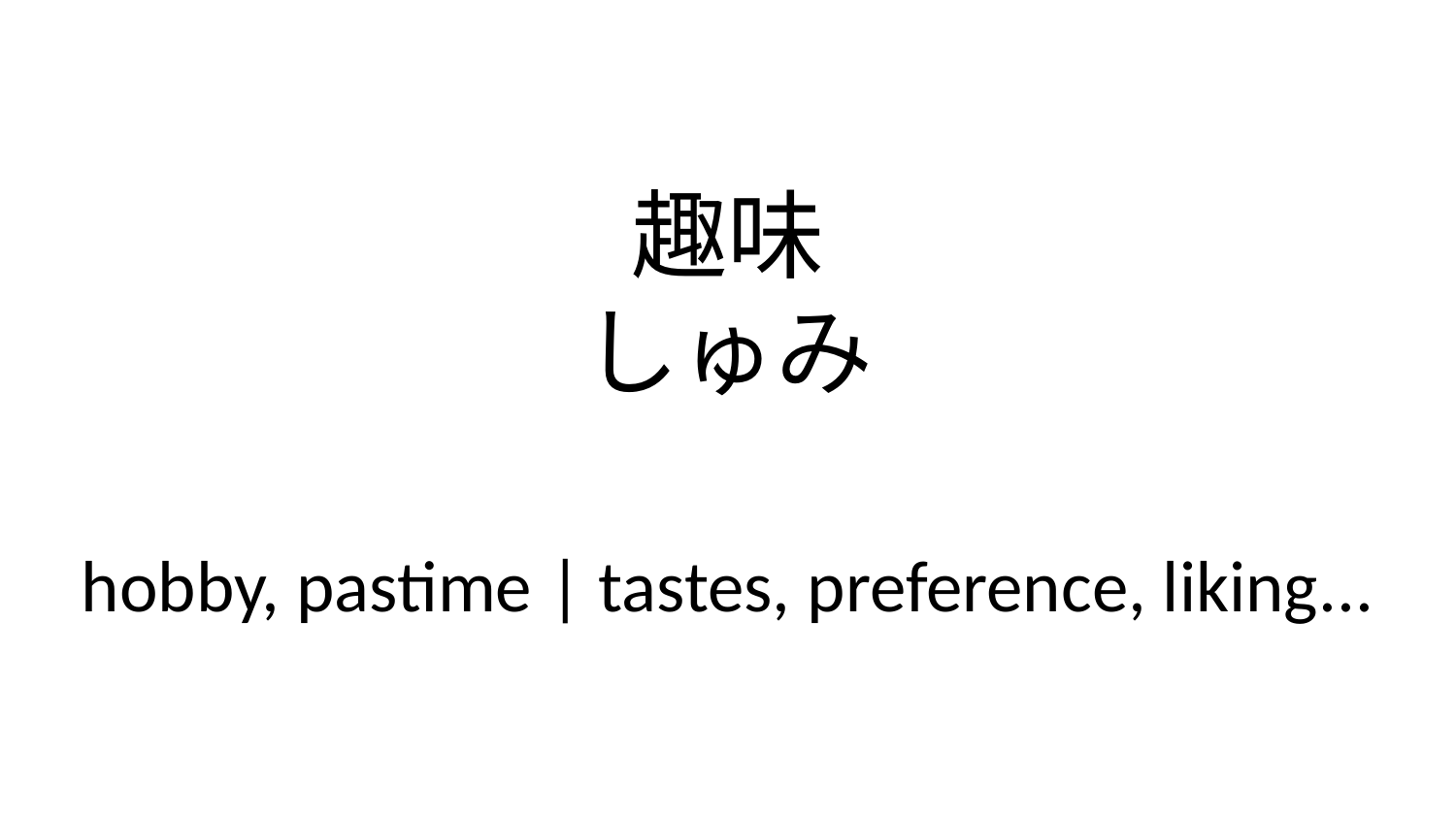

趣味
しゅみ
hobby, pastime | tastes, preference, liking...
63-64